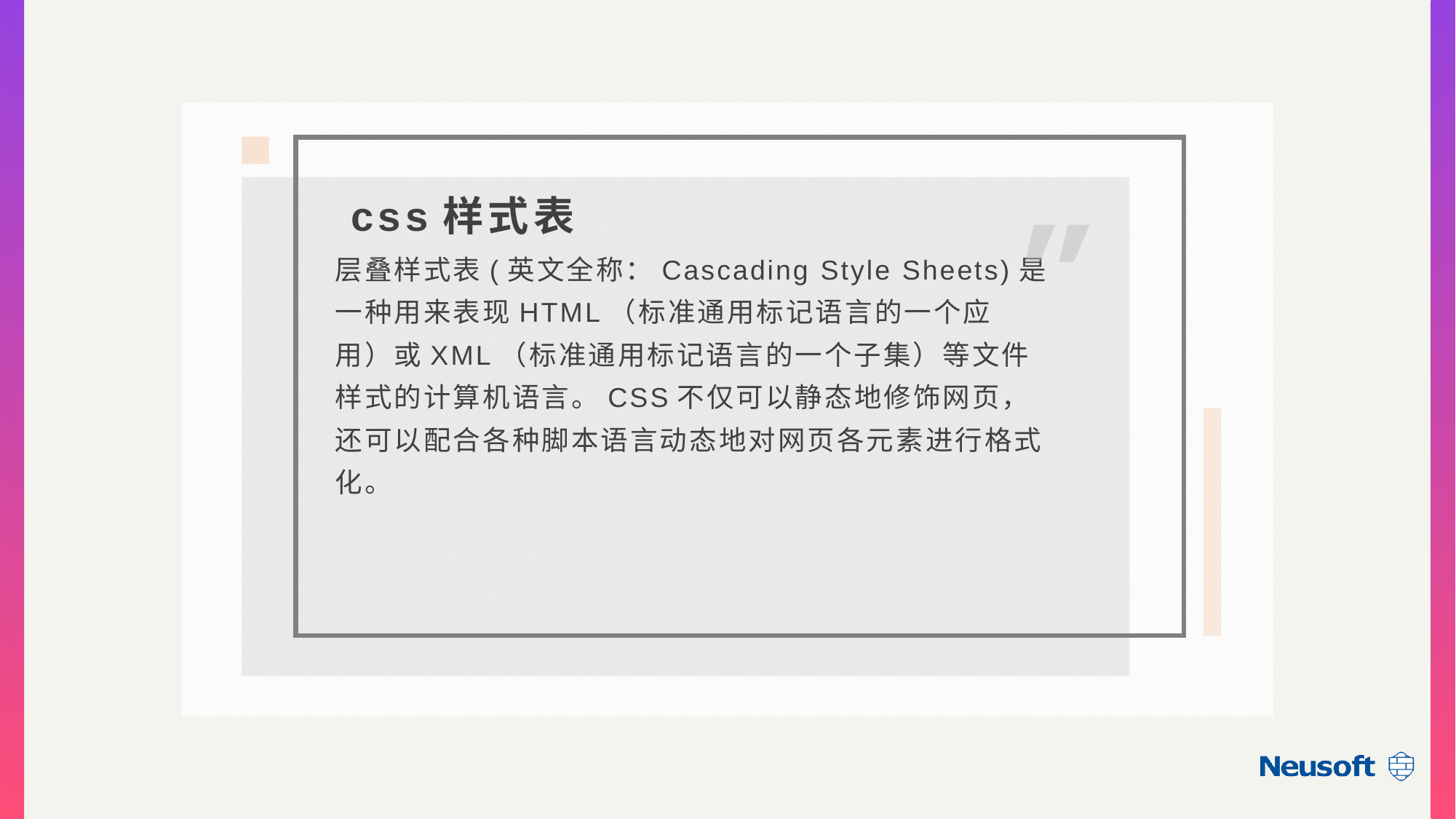

·

css样式表

层叠样式表(英文全称：Cascading Style Sheets)是一种用来表现HTML（标准通用标记语言的一个应用）或XML（标准通用标记语言的一个子集）等文件样式的计算机语言。CSS不仅可以静态地修饰网页，还可以配合各种脚本语言动态地对网页各元素进行格式化。